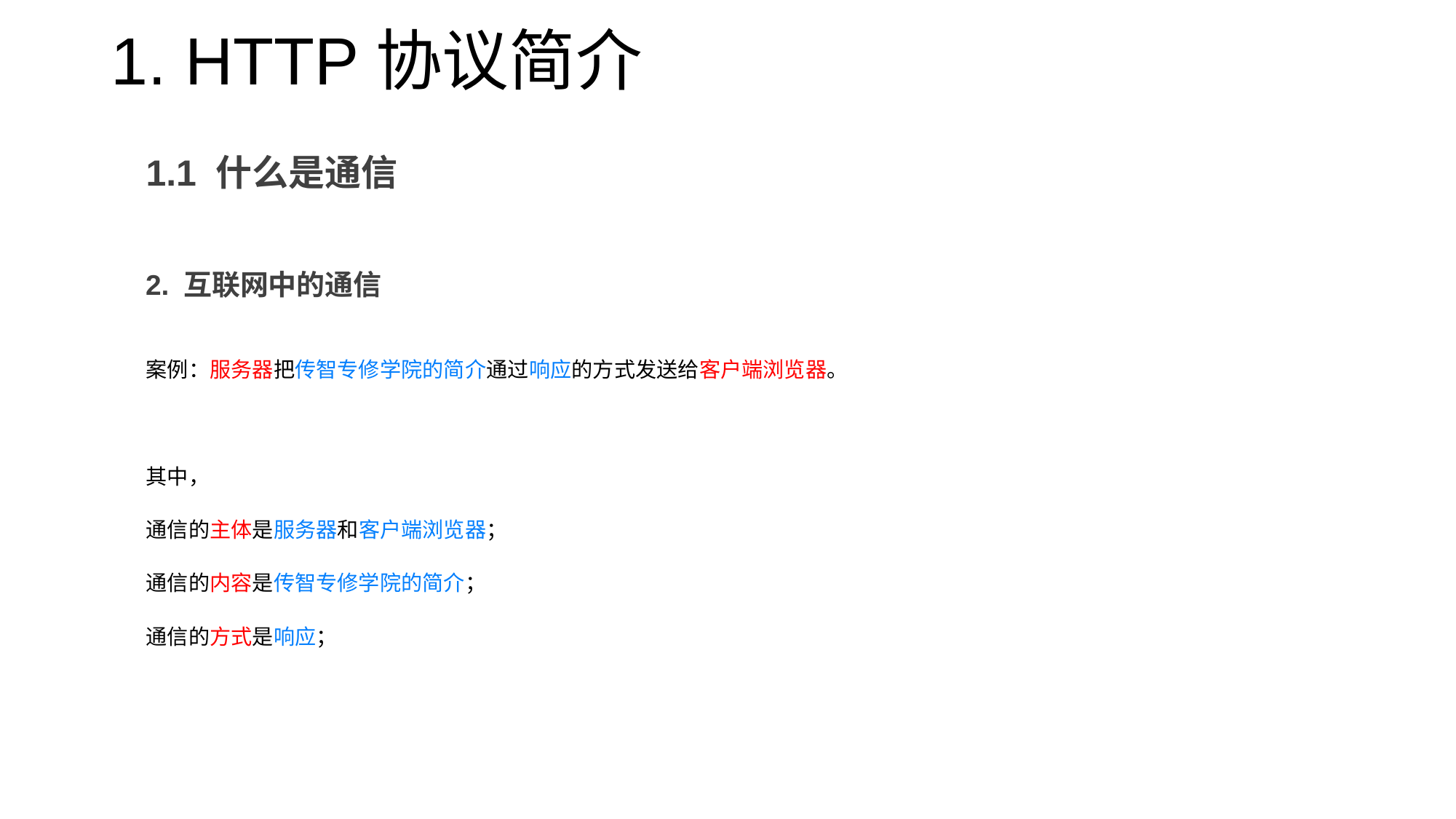

# 1. HTTP协议简介
1.1 什么是通信
2. 互联网中的通信
案例：服务器把传智专修学院的简介通过响应的方式发送给客户端浏览器。

其中，
通信的主体是服务器和客户端浏览器；
通信的内容是传智专修学院的简介；
通信的方式是响应；